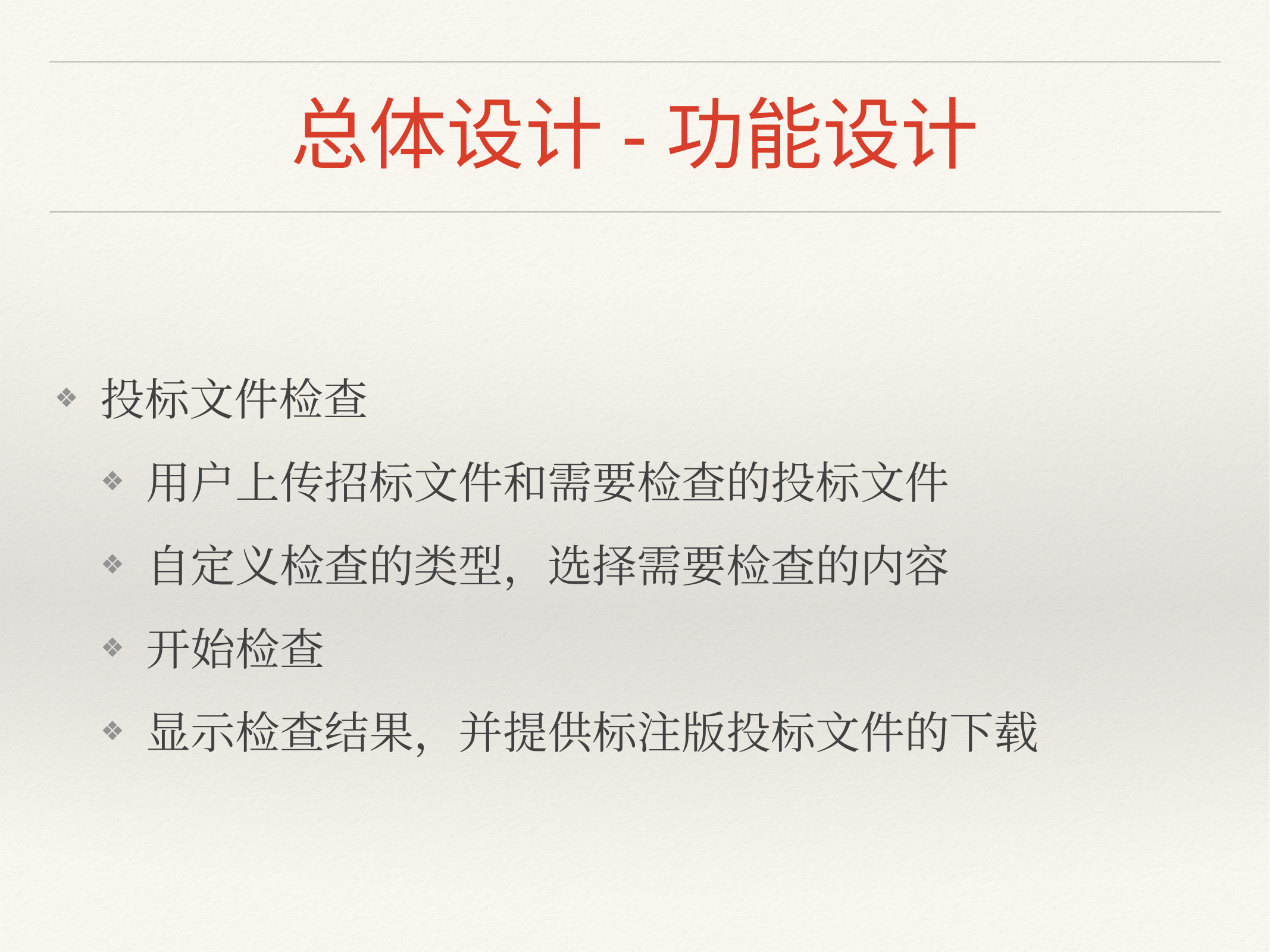

# 总体设计-功能设计
投标文件检查
用户上传招标文件和需要检查的投标文件
自定义检查的类型，选择需要检查的内容
开始检查
显示检查结果，并提供标注版投标文件的下载